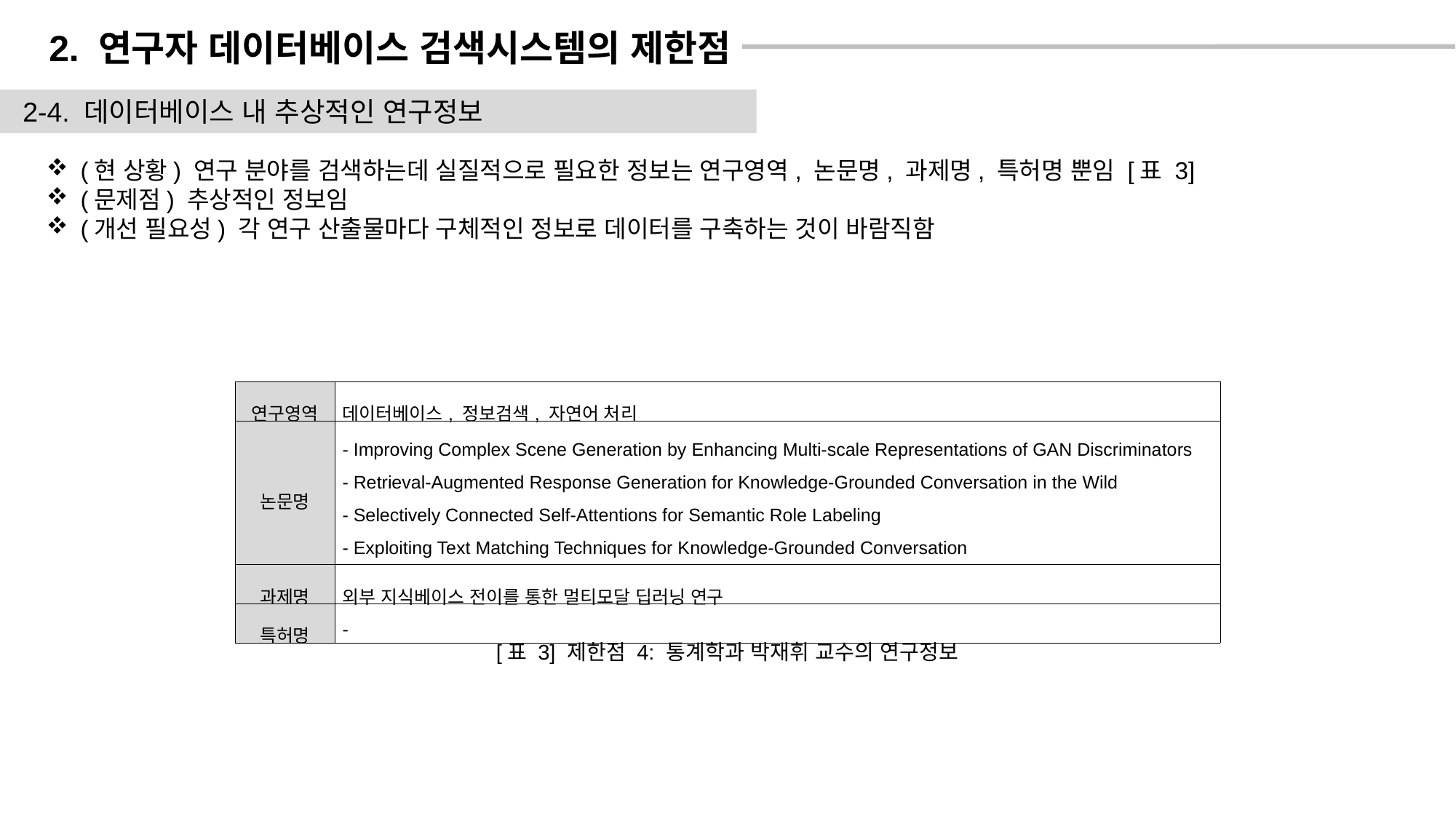

2. 연구자 데이터베이스 검색시스템의 제한점
  2-4. 데이터베이스 내 추상적인 연구정보
(현 상황) 연구 분야를 검색하는데 실질적으로 필요한 정보는 연구영역, 논문명, 과제명, 특허명 뿐임 [표 3]
(문제점) 추상적인 정보임
(개선 필요성) 각 연구 산출물마다 구체적인 정보로 데이터를 구축하는 것이 바람직함
| 연구영역 | 데이터베이스, 정보검색, 자연어 처리 |
| --- | --- |
| 논문명 | - Improving Complex Scene Generation by Enhancing Multi-scale Representations of GAN Discriminators - Retrieval-Augmented Response Generation for Knowledge-Grounded Conversation in the Wild - Selectively Connected Self-Attentions for Semantic Role Labeling - Exploiting Text Matching Techniques for Knowledge-Grounded Conversation |
| 과제명 | 외부 지식베이스 전이를 통한 멀티모달 딥러닝 연구 |
| 특허명 | - |
[표 3] 제한점 4: 통계학과 박재휘 교수의 연구정보